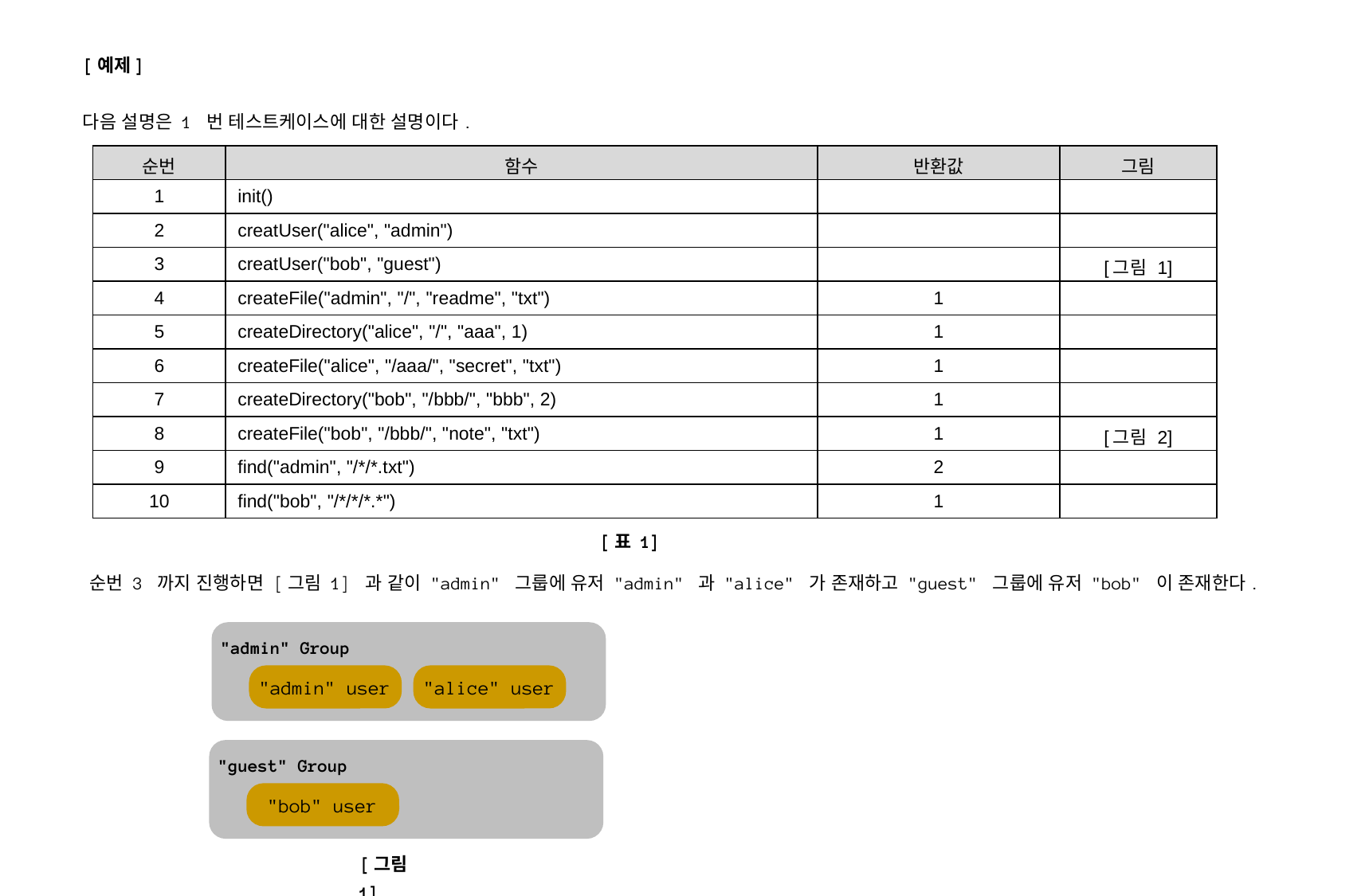

[예제]

다음 설명은 1 번 테스트케이스에 대한 설명이다.
| 순번 | 함수 | 반환값 | 그림 |
| --- | --- | --- | --- |
| 1 | init() |  |  |
| 2 | creatUser("alice", "admin") |  |  |
| 3 | creatUser("bob", "guest") |  | [그림 1] |
| 4 | createFile("admin", "/", "readme", "txt") | 1 |  |
| 5 | createDirectory("alice", "/", "aaa", 1) | 1 |  |
| 6 | createFile("alice", "/aaa/", "secret", "txt") | 1 |  |
| 7 | createDirectory("bob", "/bbb/", "bbb", 2) | 1 |  |
| 8 | createFile("bob", "/bbb/", "note", "txt") | 1 | [그림 2] |
| 9 | find("admin", "/\*/\*.txt") | 2 |  |
| 10 | find("bob", "/\*/\*/\*.\*") | 1 |  |
[표 1]
순번 3 까지 진행하면 [그림 1] 과 같이 "admin" 그룹에 유저 "admin" 과 "alice" 가 존재하고 "guest" 그룹에 유저 "bob" 이 존재한다.

"admin" Group
"admin" user
"alice" user

"guest" Group
"bob" user
[그림 1]